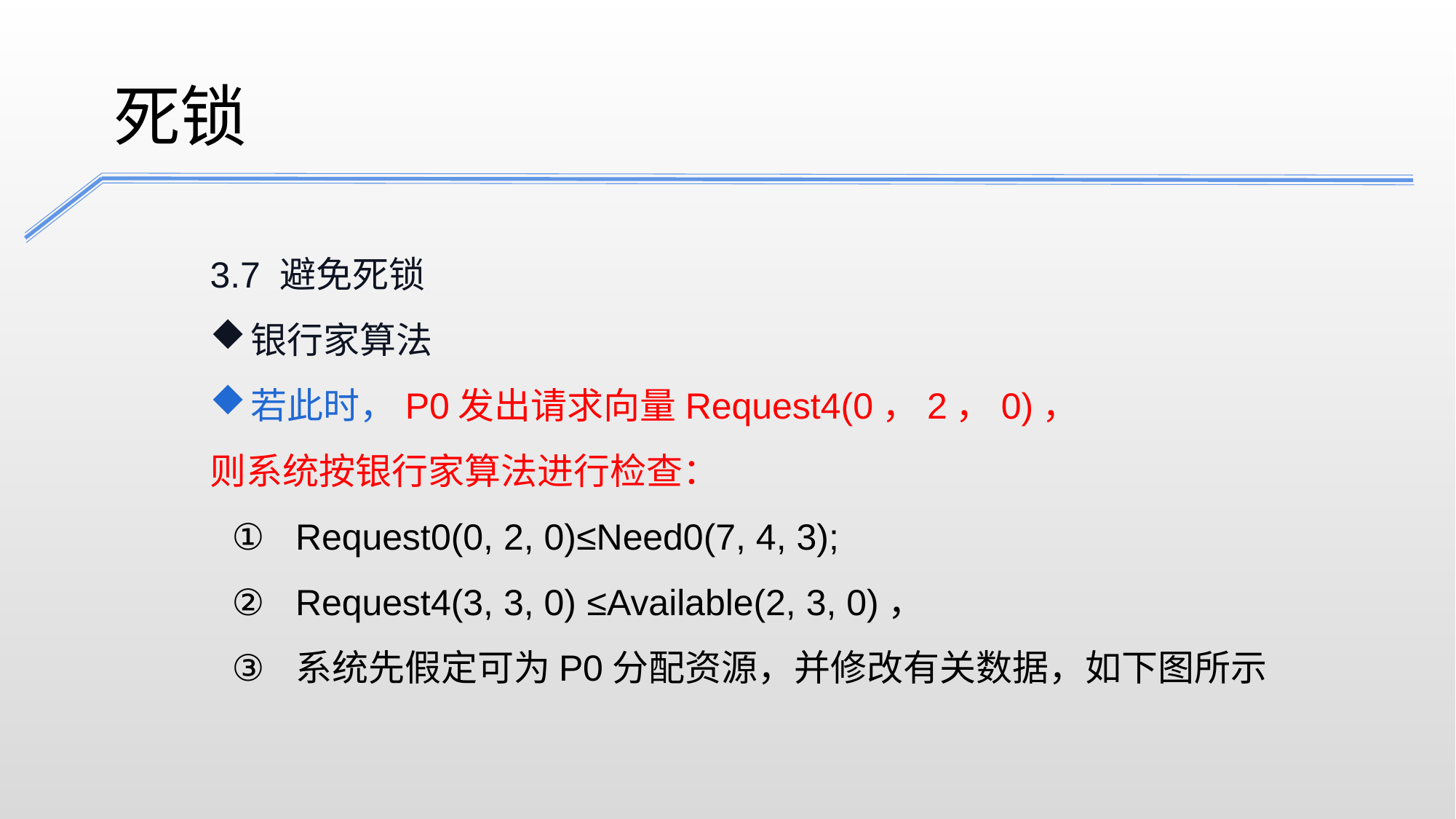

死锁

3.7 避免死锁
银行家算法
若此时，P0发出请求向量Request4(0，2，0)，
则系统按银行家算法进行检查：
Request0(0, 2, 0)≤Need0(7, 4, 3);
Request4(3, 3, 0) ≤Available(2, 3, 0)，
系统先假定可为P0分配资源，并修改有关数据，如下图所示